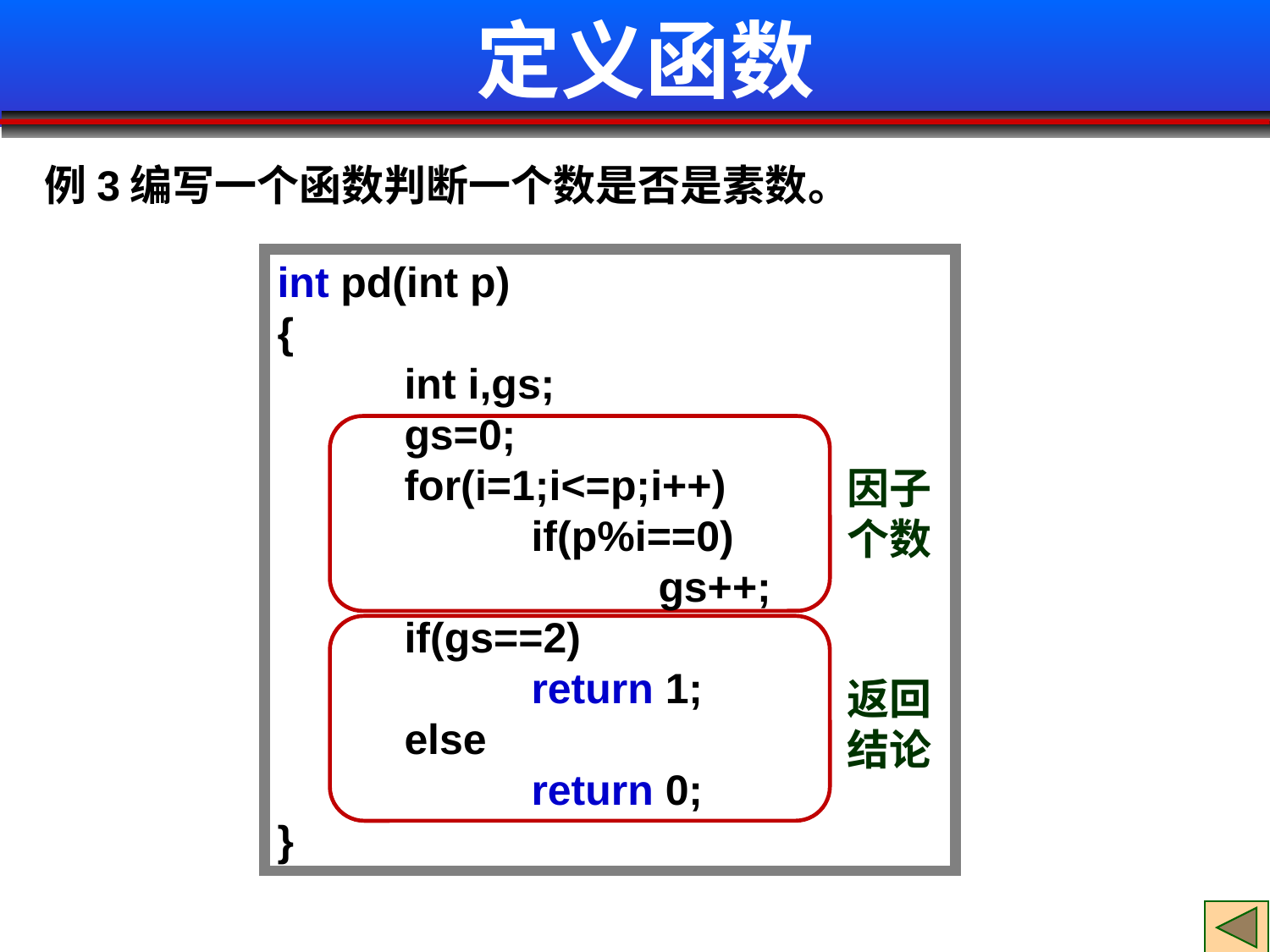

# 定义函数

例3编写一个函数判断一个数是否是素数。
int pd(int p)
{
	int i,gs;
	gs=0;
	for(i=1;i<=p;i++)
		if(p%i==0)
			gs++;
	if(gs==2)
		return 1;
	else
		return 0;
}

因子个数

返回结论